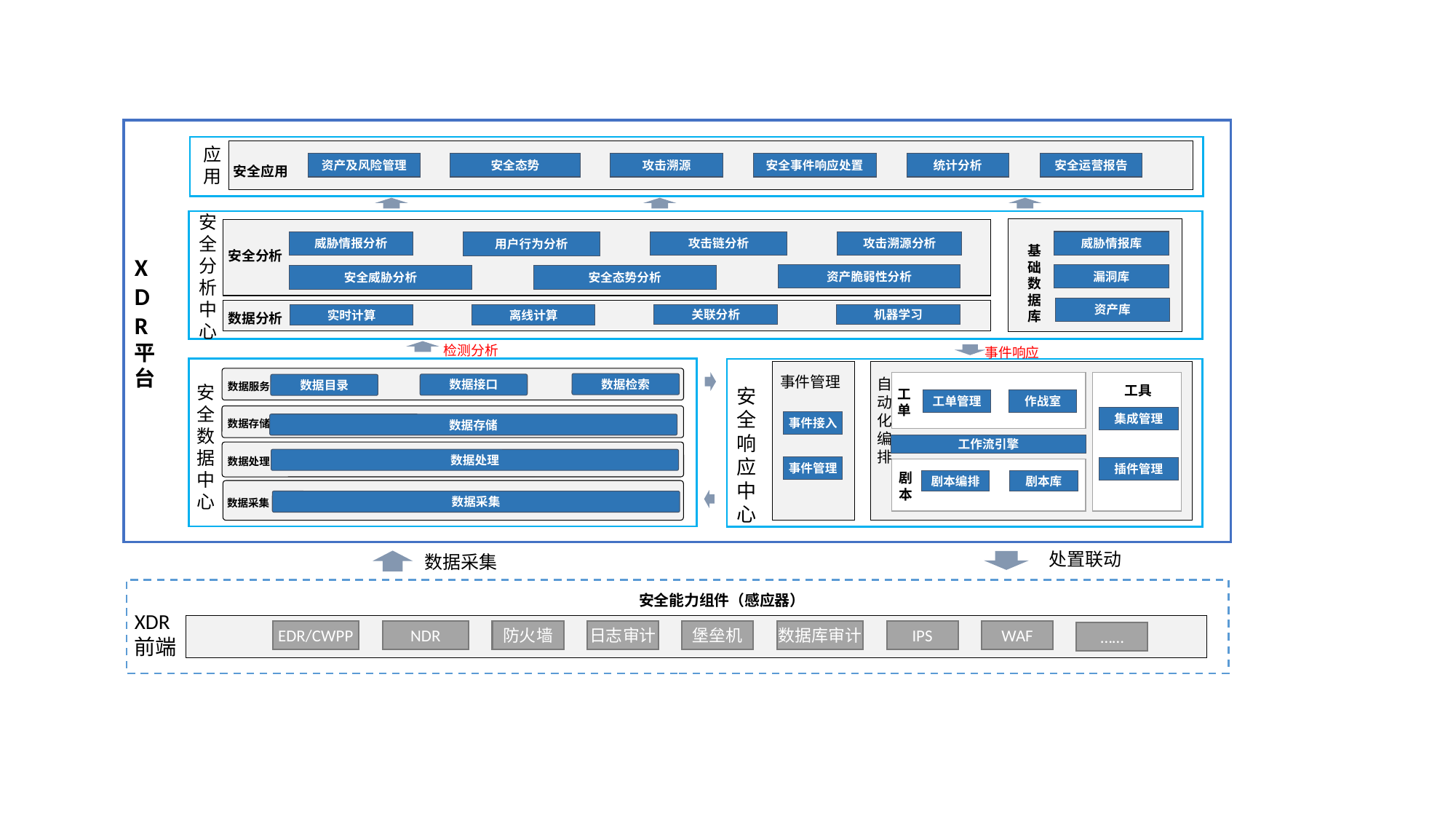

应用

资产及风险管理
安全态势
攻击溯源
安全事件响应处置
统计分析
安全运营报告
安全应用

安全分析中心

威胁情报库
威胁情报分析
攻击链分析
攻击溯源分析
用户行为分析
基础数据库
安全分析
XDR
平台
资产脆弱性分析
漏洞库
安全威胁分析
安全态势分析

资产库

数据分析
实时计算
离线计算
关联分析
机器学习
检测分析
事件响应

事件管理

数据检索
数据接口
数据目录
数据服务

数据存储
数据存储

数据处理
数据处理

数据采集
数据采集
自动化
编排

安全数据
中心
工具
安全响应中心
工单
工单管理
作战室
集成管理
事件接入
工作流引擎
事件管理
插件管理

剧本
剧本编排
剧本库

处置联动
数据采集

安全能力组件（感应器）
XDR前端

EDR/CWPP
NDR
防火墙
日志审计
堡垒机
数据库审计
IPS
WAF
……